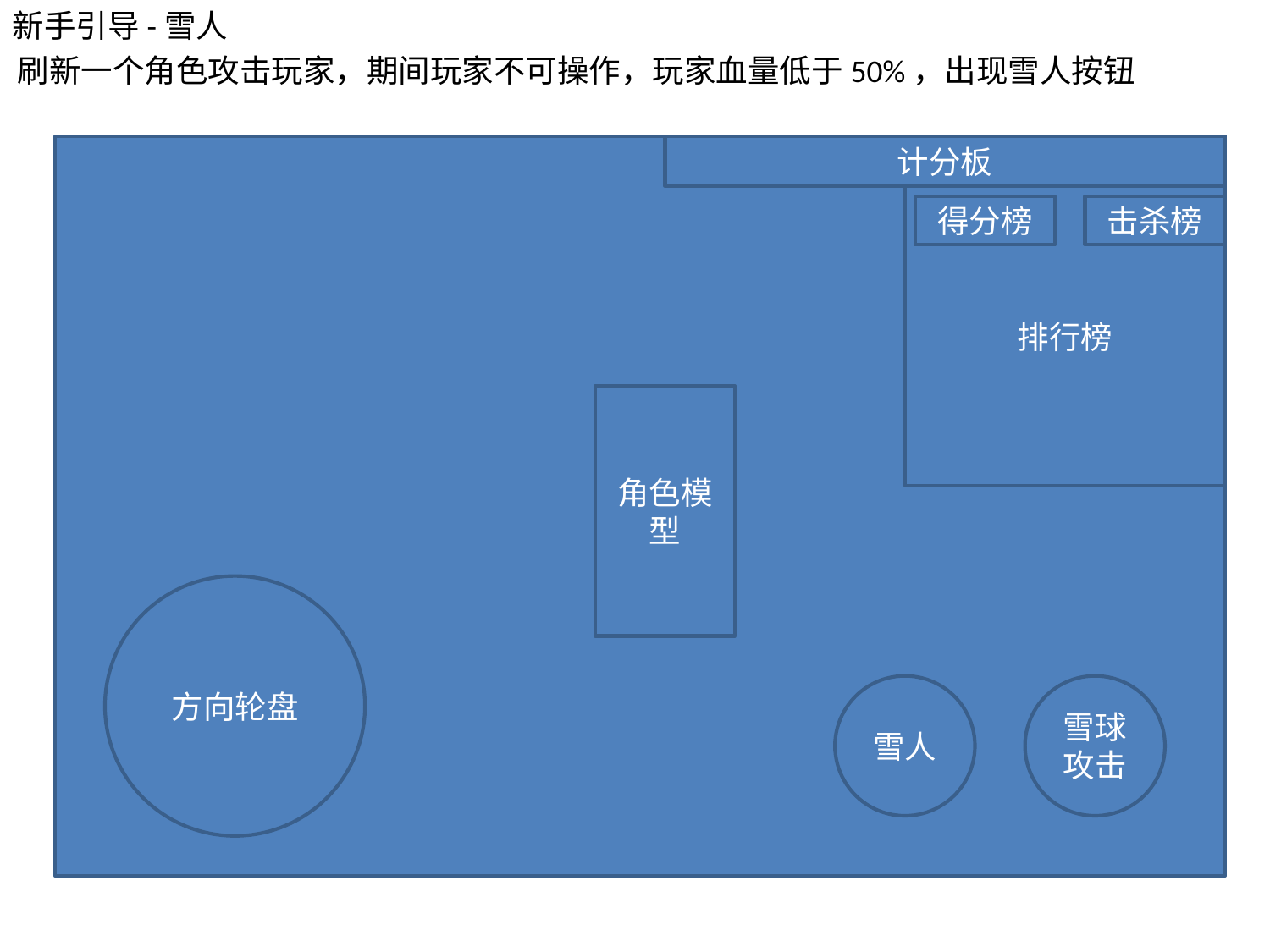

新手引导-雪人
刷新一个角色攻击玩家，期间玩家不可操作，玩家血量低于50%，出现雪人按钮

计分板
排行榜
得分榜
击杀榜
角色模型
方向轮盘
雪人
雪球攻击